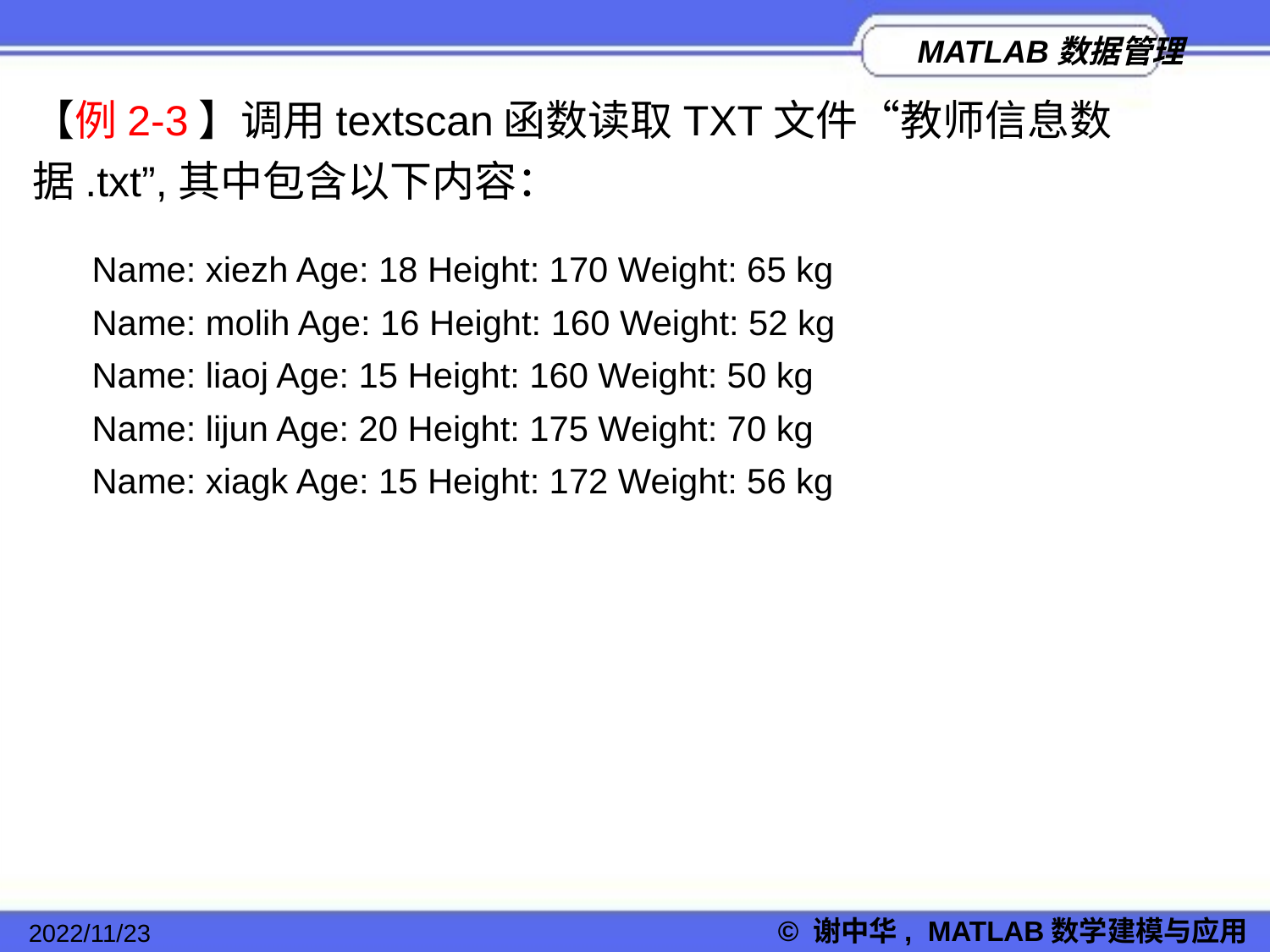

【例2-3】调用textscan函数读取TXT文件“教师信息数据.txt”,其中包含以下内容：
Name: xiezh Age: 18 Height: 170 Weight: 65 kg
Name: molih Age: 16 Height: 160 Weight: 52 kg
Name: liaoj Age: 15 Height: 160 Weight: 50 kg
Name: lijun Age: 20 Height: 175 Weight: 70 kg
Name: xiagk Age: 15 Height: 172 Weight: 56 kg
© 谢中华,  MATLAB数学建模与应用